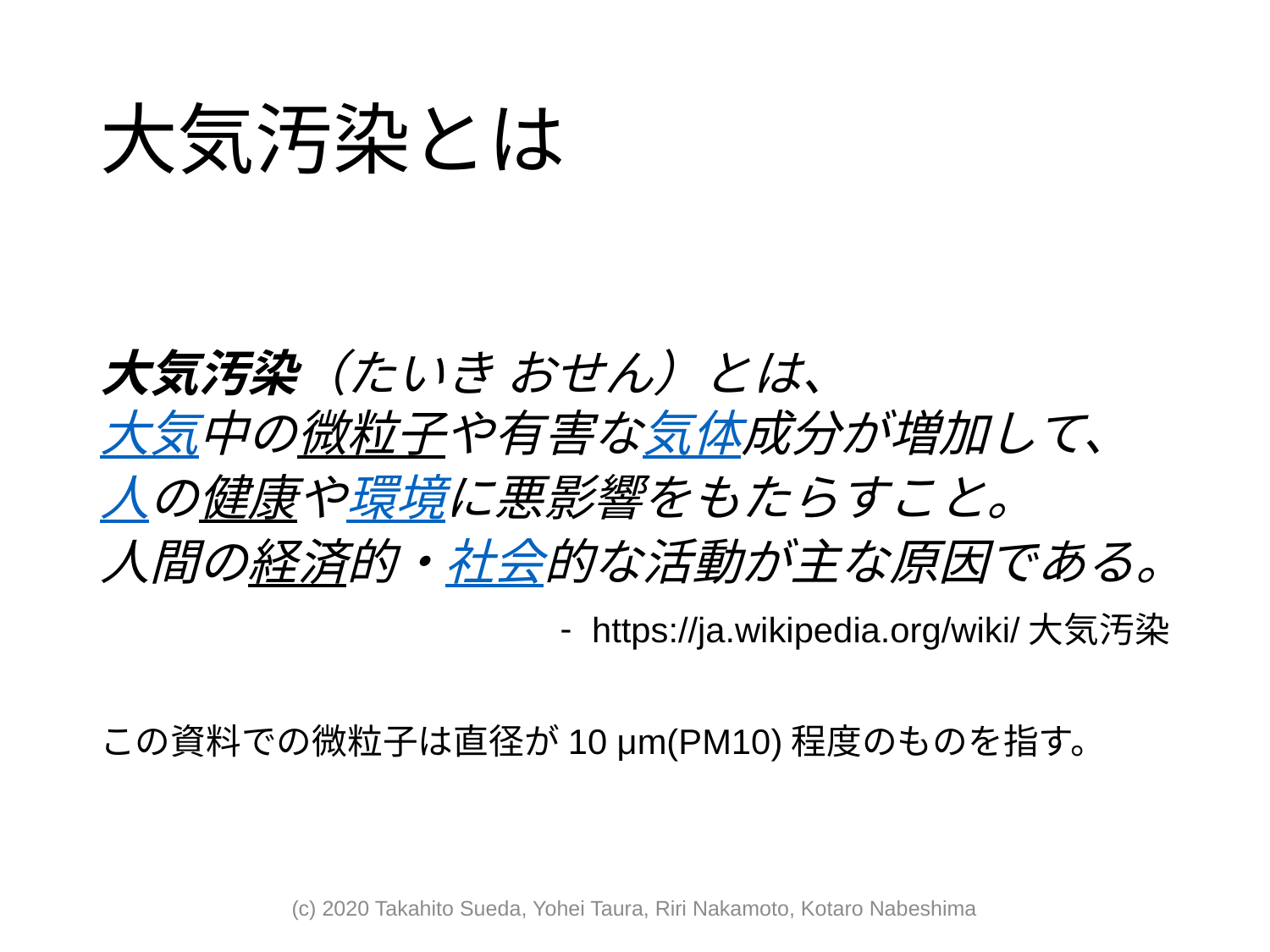

# 大気汚染とは
大気汚染（たいき おせん）とは、
大気中の微粒子や有害な気体成分が増加して、
人の健康や環境に悪影響をもたらすこと。
人間の経済的・社会的な活動が主な原因である。
https://ja.wikipedia.org/wiki/大気汚染

この資料での微粒子は直径が10 μm(PM10)程度のものを指す。
(c) 2020 Takahito Sueda, Yohei Taura, Riri Nakamoto, Kotaro Nabeshima